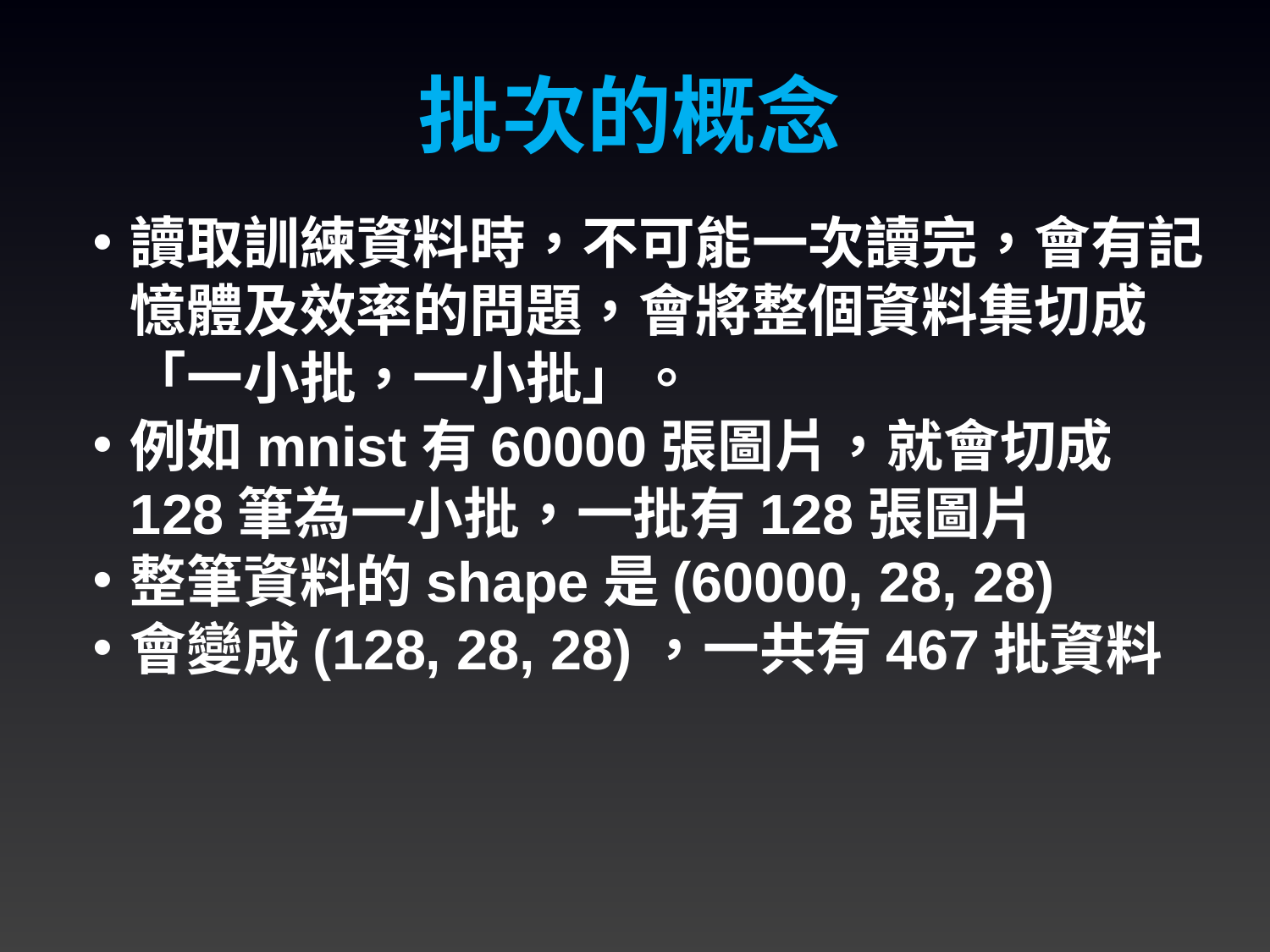

批次的概念
讀取訓練資料時，不可能一次讀完，會有記憶體及效率的問題，會將整個資料集切成「一小批，一小批」。
例如mnist有60000張圖片，就會切成128筆為一小批，一批有128張圖片
整筆資料的shape是(60000, 28, 28)
會變成(128, 28, 28)，一共有467批資料